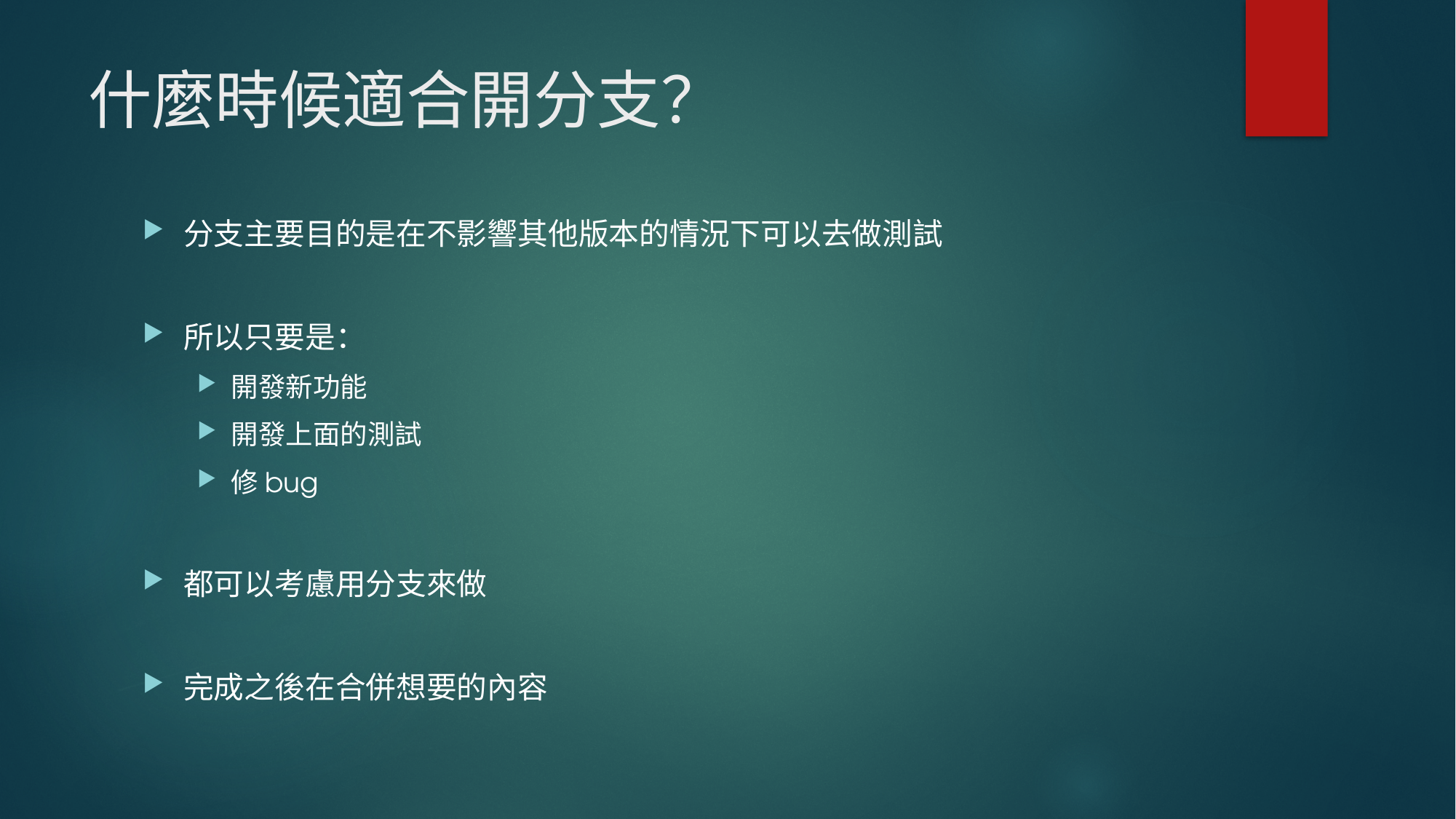

# 什麼時候適合開分支？
分支主要目的是在不影響其他版本的情況下可以去做測試

所以只要是：
開發新功能
開發上面的測試
修bug

都可以考慮用分支來做

完成之後在合併想要的內容